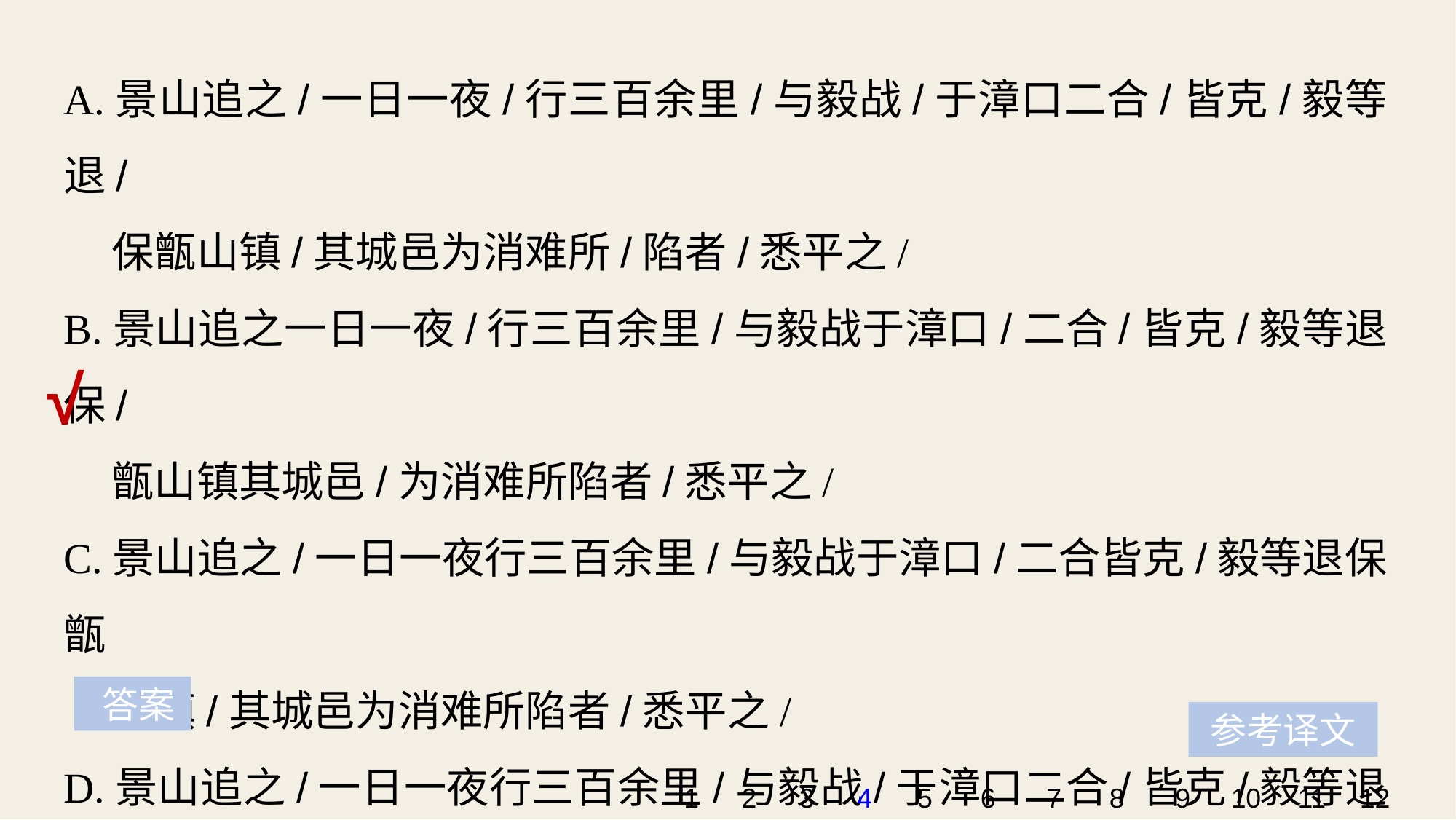

A.景山追之/一日一夜/行三百余里/与毅战/于漳口二合/皆克/毅等退/
    保甑山镇/其城邑为消难所/陷者/悉平之/
B.景山追之一日一夜/行三百余里/与毅战于漳口/二合/皆克/毅等退保/
    甑山镇其城邑/为消难所陷者/悉平之/
C.景山追之/一日一夜行三百余里/与毅战于漳口/二合皆克/毅等退保甑
    山镇/其城邑为消难所陷者/悉平之/
D.景山追之/一日一夜行三百余里/与毅战/于漳口二合/皆克/毅等退保
    甑山镇/其城邑为消/难所陷者/悉平之/
√
 答案
参考译文
1
2
3
4
5
6
7
8
9
10
11
12